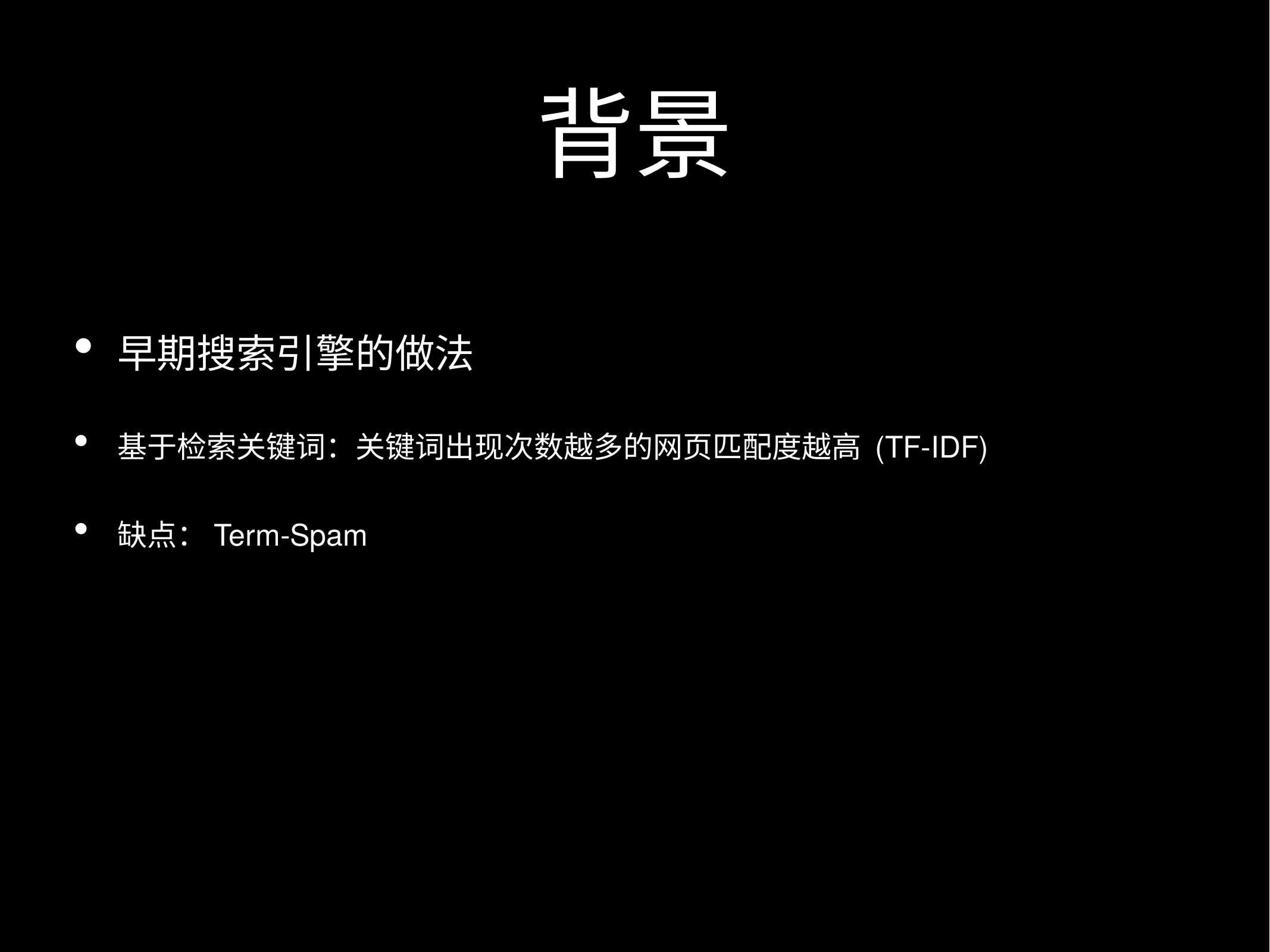

# 背景
早期搜索引擎的做法
基于检索关键词：关键词出现次数越多的网页匹配度越高 (TF-IDF)
缺点：Term-Spam